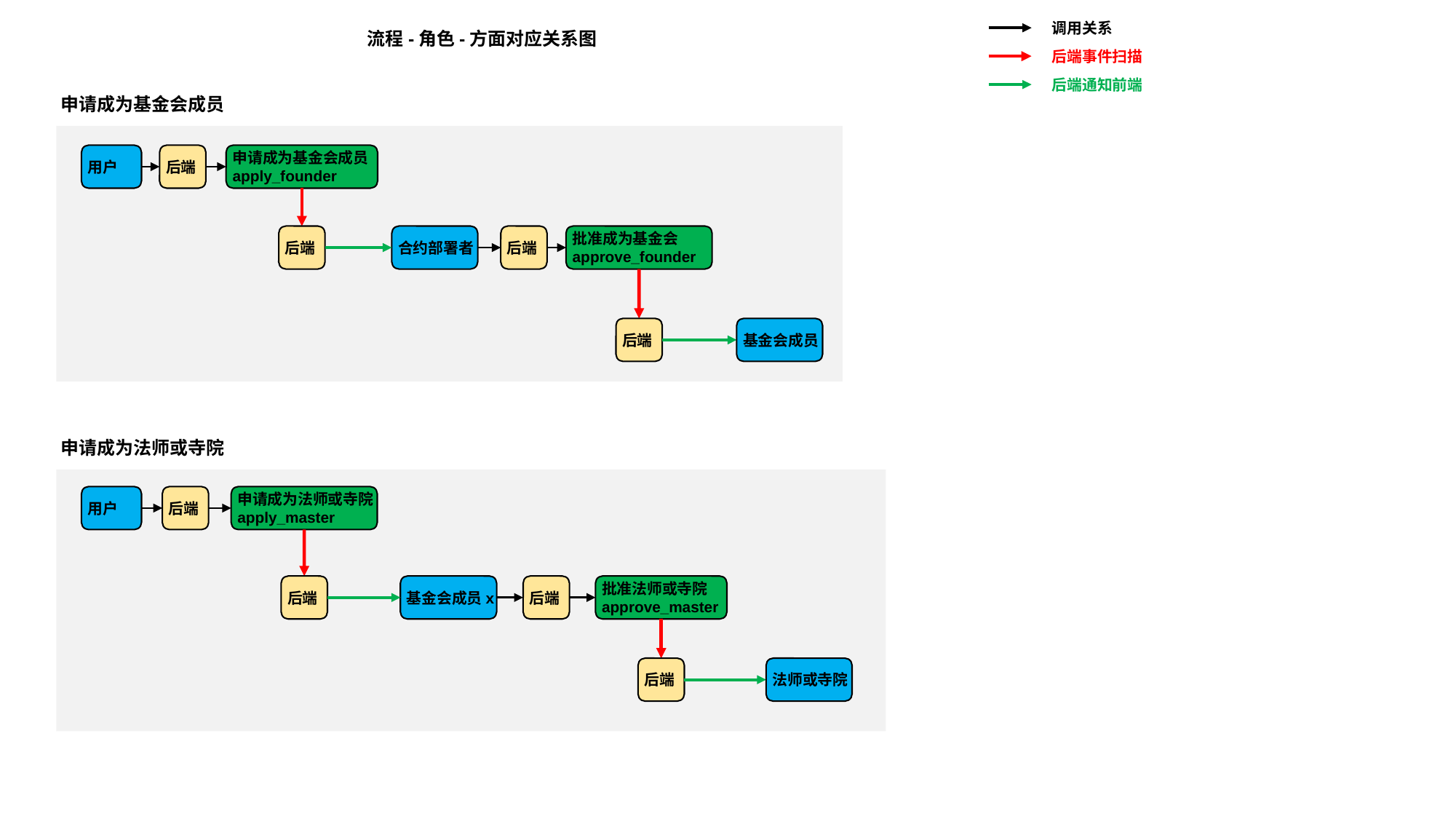

调用关系
流程-角色-方面对应关系图
后端事件扫描
后端通知前端
申请成为基金会成员

用户
后端
申请成为基金会成员
apply_founder
后端
合约部署者
后端
批准成为基金会
approve_founder
后端
基金会成员
申请成为法师或寺院

用户
后端
申请成为法师或寺院
apply_master
后端
基金会成员x
后端
批准法师或寺院
approve_master
后端
法师或寺院